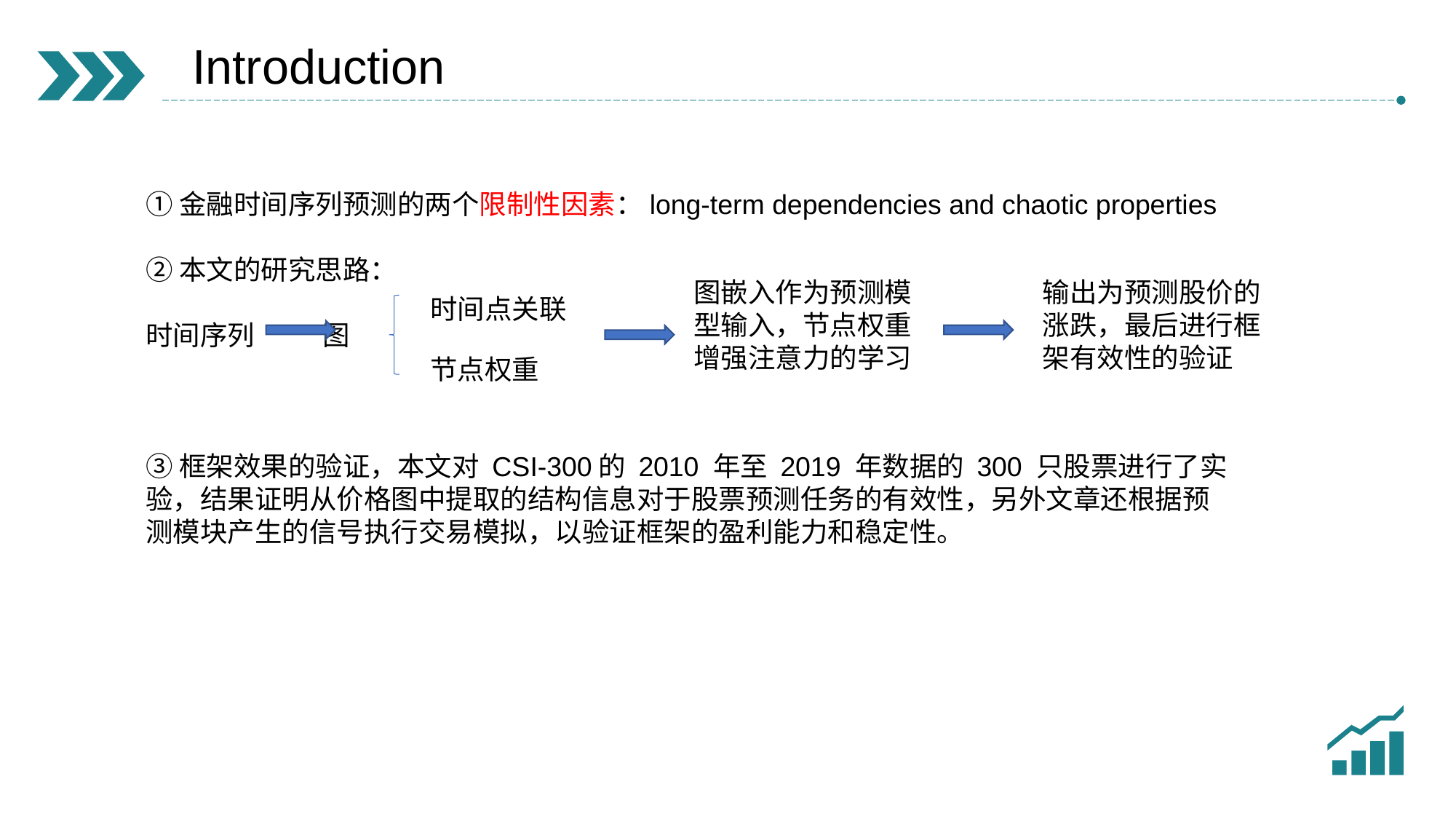

Introduction

①金融时间序列预测的两个限制性因素：long-term dependencies and chaotic properties

②本文的研究思路：

时间序列           图

③框架效果的验证，本文对 CSI-300的 2010 年至 2019 年数据的 300 只股票进行了实验，结果证明从价格图中提取的结构信息对于股票预测任务的有效性，另外文章还根据预测模块产生的信号执行交易模拟，以验证框架的盈利能力和稳定性。

图嵌入作为预测模型输入，节点权重增强注意力的学习
输出为预测股价的涨跌，最后进行框架有效性的验证
输入标题
时间点关联

Please enter text here.Please enter text here.Please enter text here.Please enter text here.Please enter text here.Please enter text here。Please enter text here
节点权重